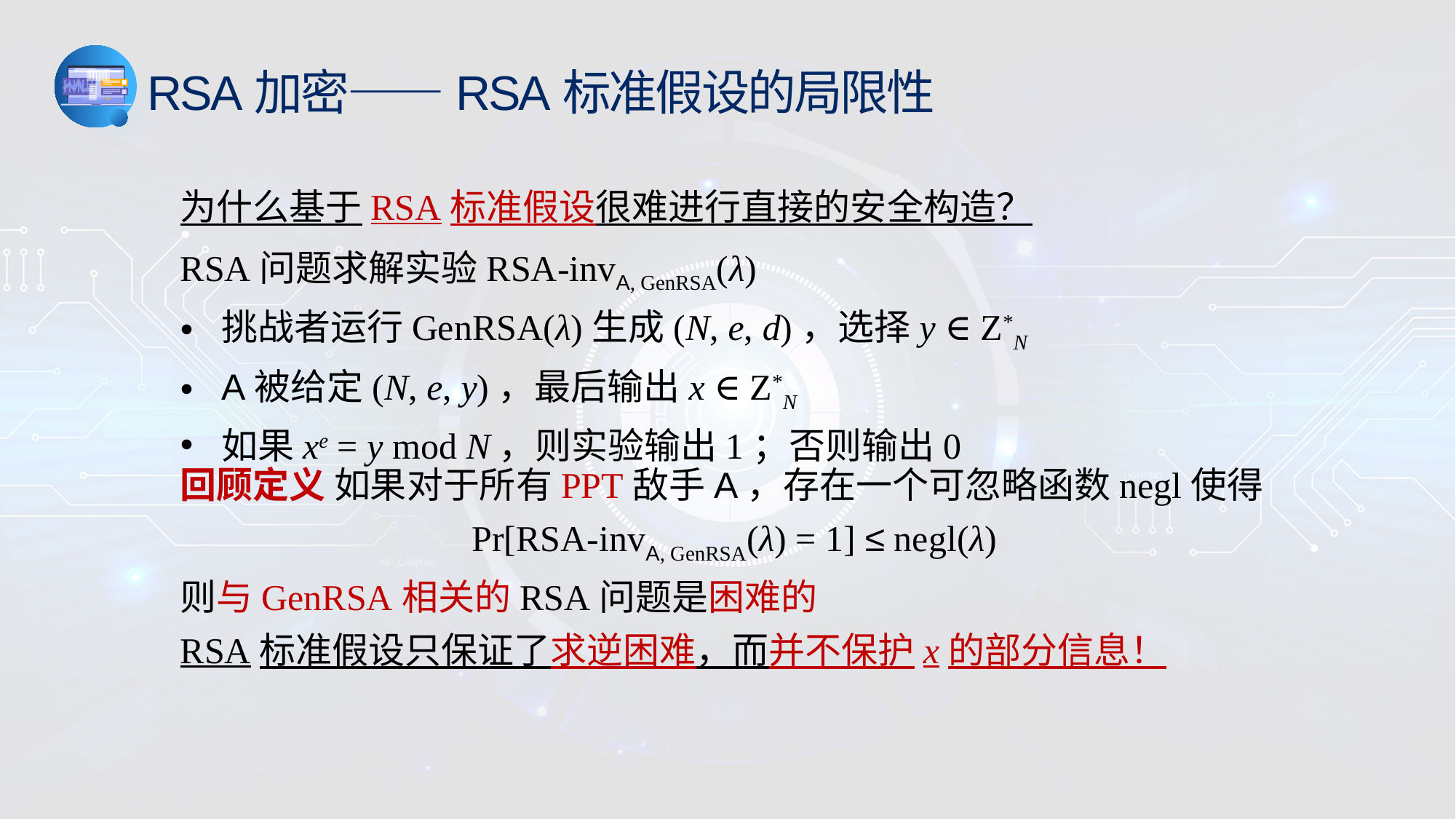

RSA加密——RSA标准假设的局限性

为什么基于RSA标准假设很难进行直接的安全构造？
RSA问题求解实验RSA-invA, GenRSA(λ)
挑战者运行GenRSA(λ)生成(N, e, d)，选择y ∈ Z*N
A被给定(N, e, y)，最后输出x ∈ Z*N
如果xe = y mod N，则实验输出1；否则输出0
回顾定义 如果对于所有PPT敌手A，存在一个可忽略函数negl使得
Pr[RSA-invA, GenRSA(λ) = 1] ≤ negl(λ)
则与GenRSA相关的RSA问题是困难的
RSA标准假设只保证了求逆困难，而并不保护x的部分信息！